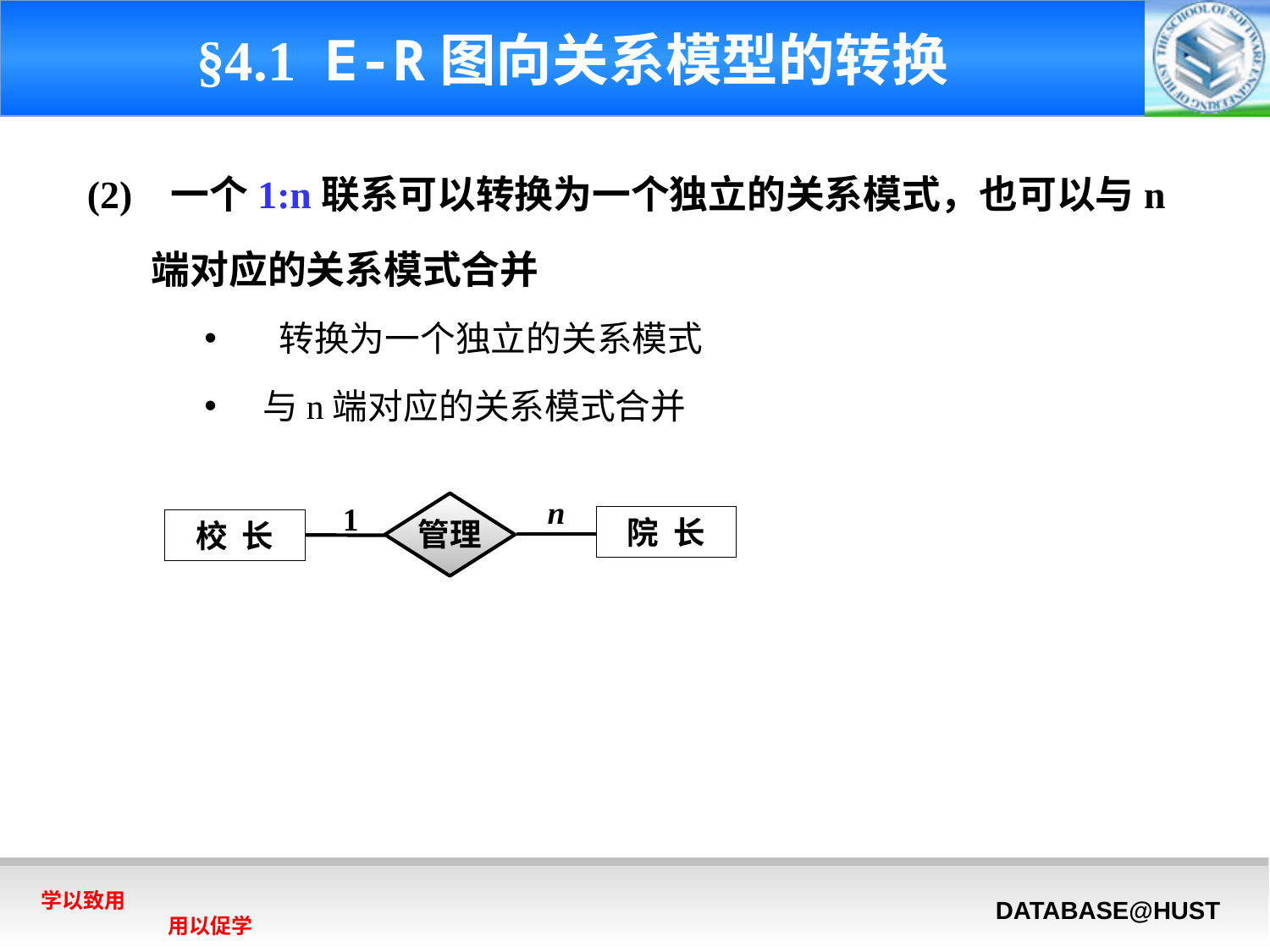

# §4.1  E-R图向关系模型的转换
 (2)   一个1:n联系可以转换为一个独立的关系模式，也可以与n端对应的关系模式合并
 转换为一个独立的关系模式
与n端对应的关系模式合并
n
1

院  长
管理
校  长